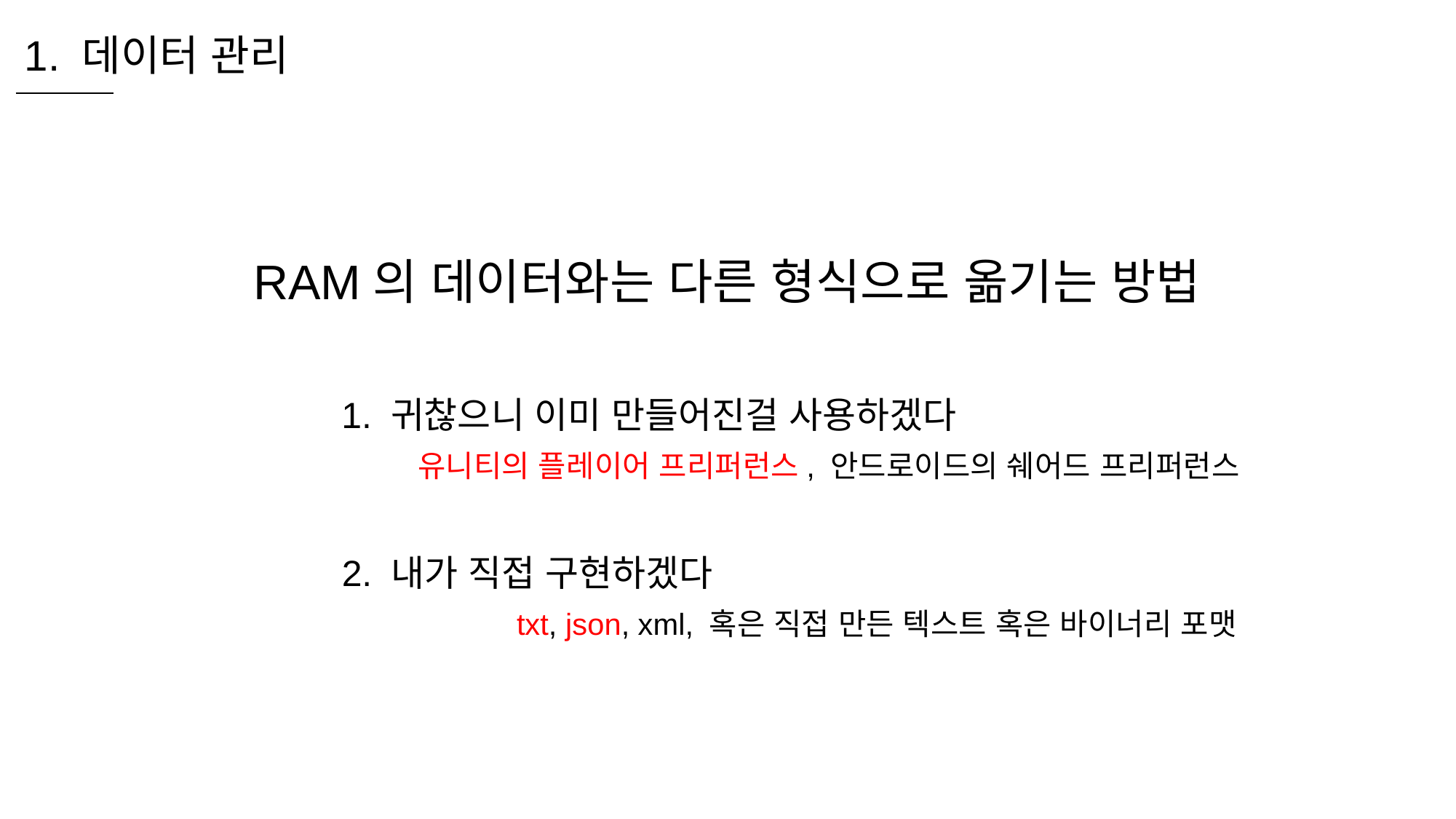

1. 데이터 관리
RAM의 데이터와는 다른 형식으로 옮기는 방법
1. 귀찮으니 이미 만들어진걸 사용하겠다
유니티의 플레이어 프리퍼런스, 안드로이드의 쉐어드 프리퍼런스
2. 내가 직접 구현하겠다
txt, json, xml, 혹은 직접 만든 텍스트 혹은 바이너리 포맷